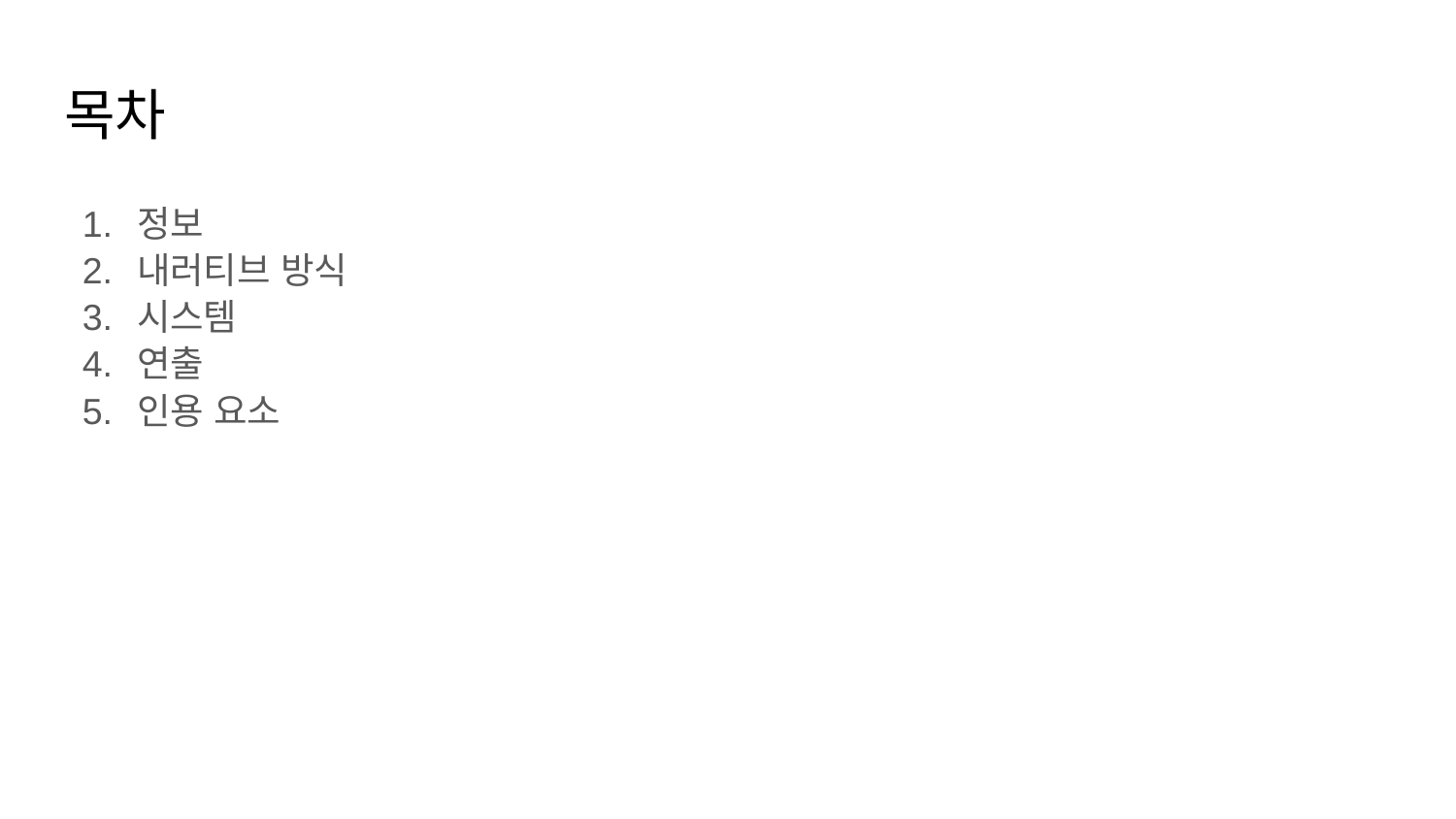

# 목차
정보
내러티브 방식
시스템
연출
인용 요소